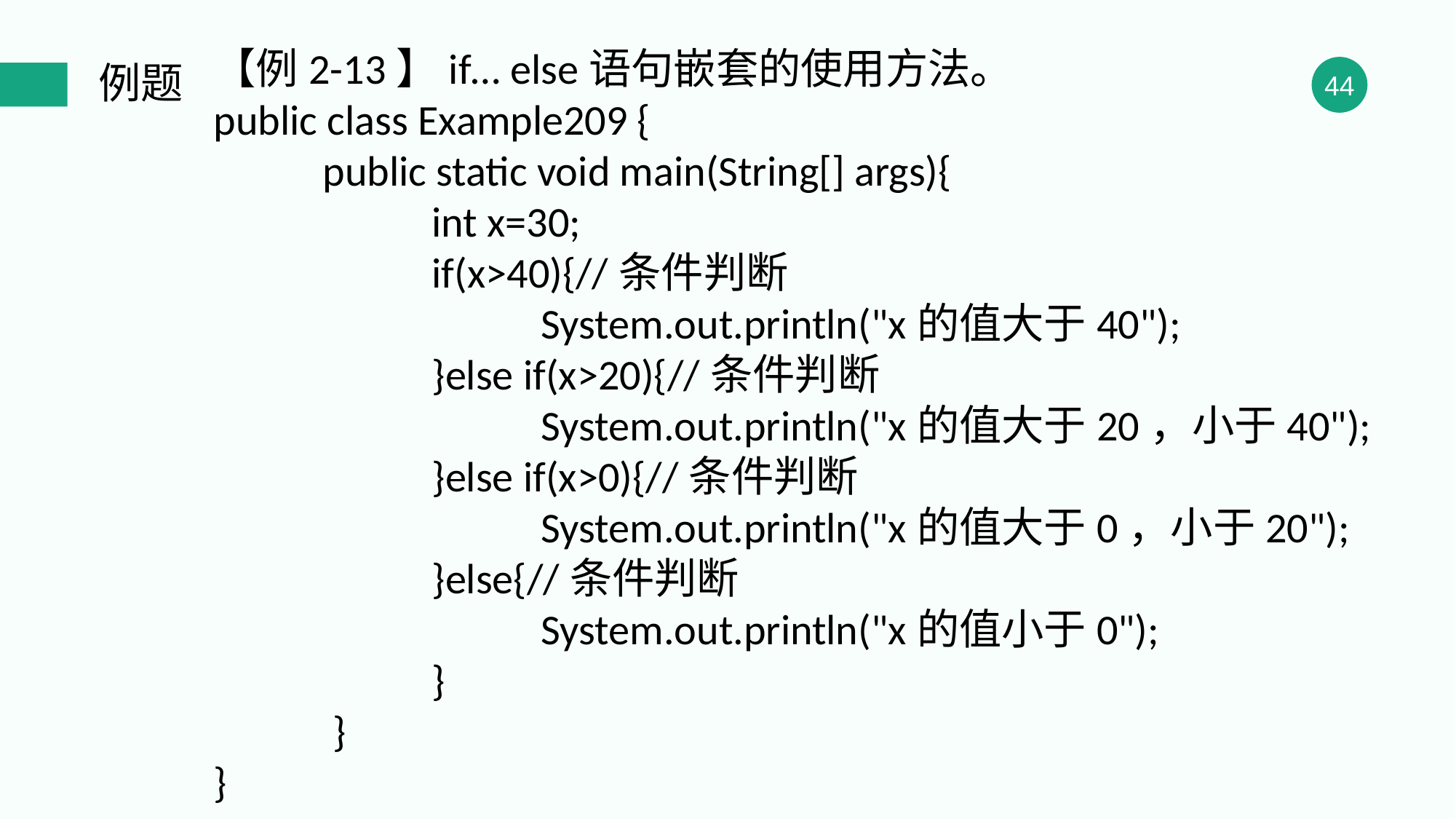

【例2-13】if… else语句嵌套的使用方法。
public class Example209 {
	public static void main(String[] args){
		int x=30;
		if(x>40){//条件判断
			System.out.println("x的值大于40");
		}else if(x>20){//条件判断
			System.out.println("x的值大于20，小于40");
		}else if(x>0){//条件判断
			System.out.println("x的值大于0，小于20");
		}else{//条件判断
			System.out.println("x的值小于0");
		}
	 }
}
例题